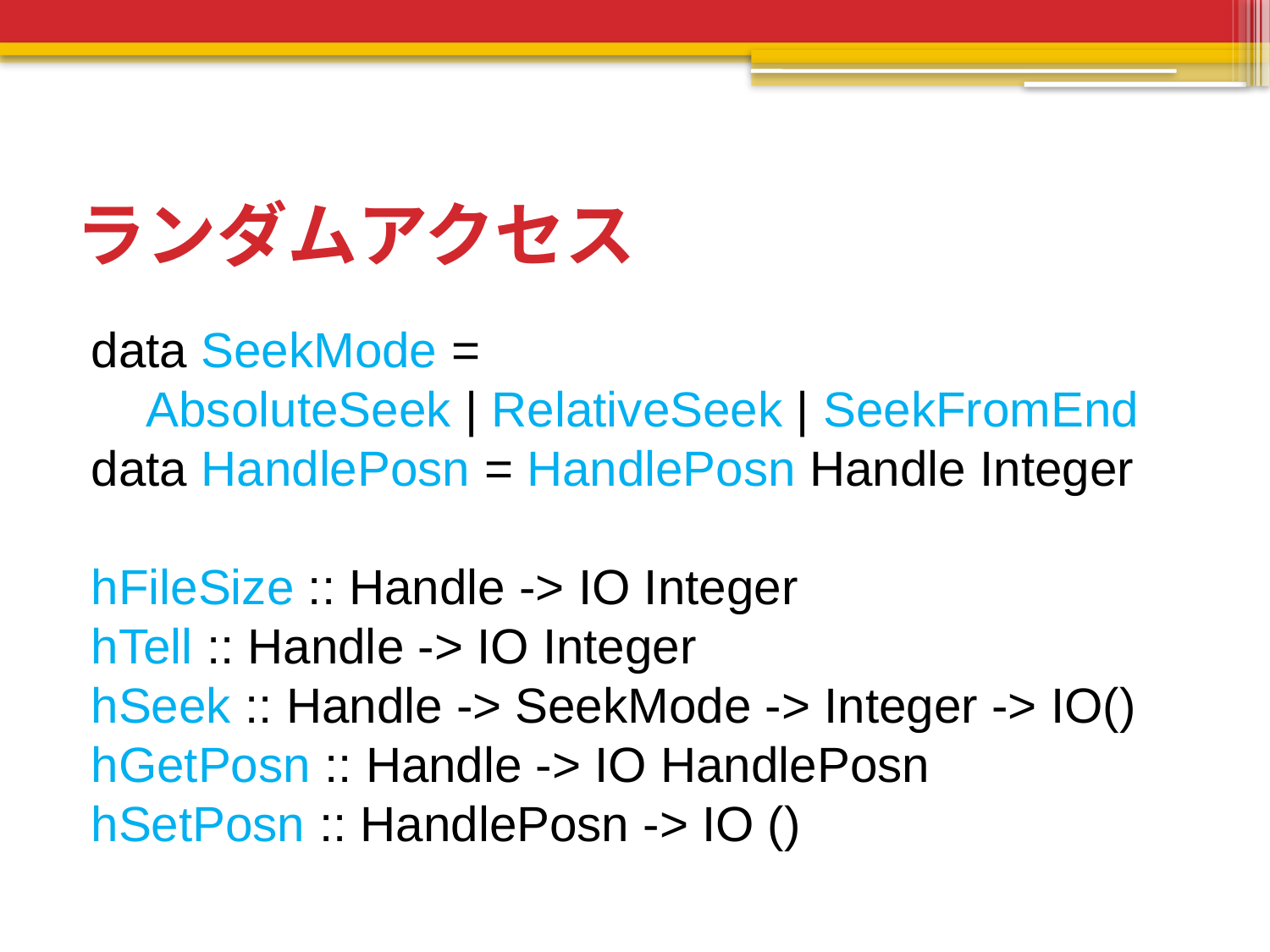

# ランダムアクセス
data SeekMode =
    AbsoluteSeek | RelativeSeek | SeekFromEnd
data HandlePosn = HandlePosn Handle Integer
hFileSize :: Handle -> IO Integer
hTell :: Handle -> IO Integer
hSeek :: Handle -> SeekMode -> Integer -> IO()
hGetPosn :: Handle -> IO HandlePosn
hSetPosn :: HandlePosn -> IO ()